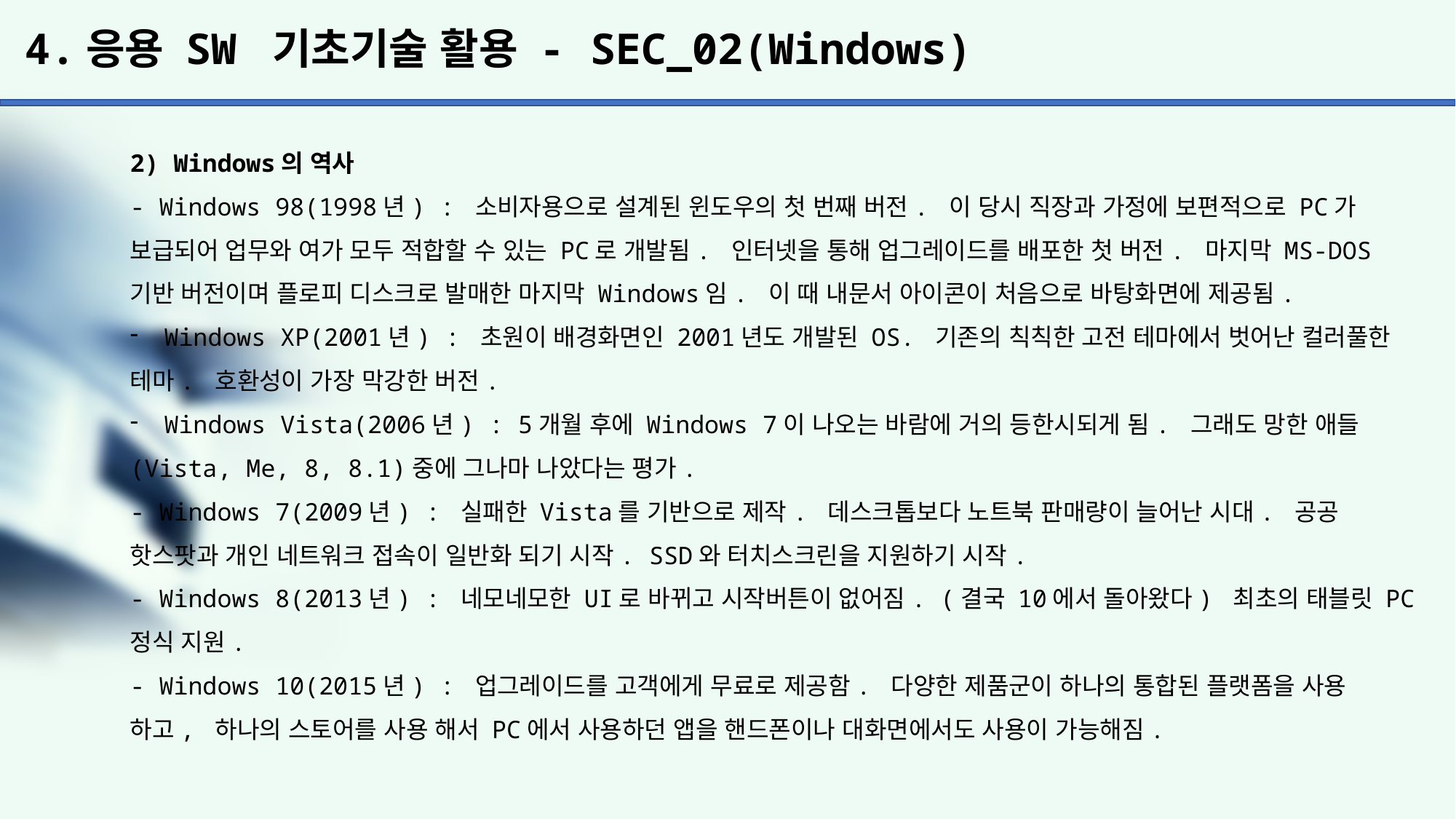

# 4.응용 SW 기초기술 활용 - SEC_02(Windows)
2) Windows의 역사
- Windows 98(1998년) : 소비자용으로 설계된 윈도우의 첫 번째 버전. 이 당시 직장과 가정에 보편적으로 PC가 보급되어 업무와 여가 모두 적합할 수 있는 PC로 개발됨. 인터넷을 통해 업그레이드를 배포한 첫 버전. 마지막 MS-DOS 기반 버전이며 플로피 디스크로 발매한 마지막 Windows임. 이 때 내문서 아이콘이 처음으로 바탕화면에 제공됨.
Windows XP(2001년) : 초원이 배경화면인 2001년도 개발된 OS. 기존의 칙칙한 고전 테마에서 벗어난 컬러풀한
테마. 호환성이 가장 막강한 버전.
Windows Vista(2006년) : 5개월 후에 Windows 7이 나오는 바람에 거의 등한시되게 됨. 그래도 망한 애들
(Vista, Me, 8, 8.1)중에 그나마 나았다는 평가.
- Windows 7(2009년) : 실패한 Vista를 기반으로 제작. 데스크톱보다 노트북 판매량이 늘어난 시대. 공공 핫스팟과 개인 네트워크 접속이 일반화 되기 시작. SSD와 터치스크린을 지원하기 시작.
- Windows 8(2013년) : 네모네모한 UI로 바뀌고 시작버튼이 없어짐. (결국 10에서 돌아왔다) 최초의 태블릿 PC 정식 지원.
- Windows 10(2015년) : 업그레이드를 고객에게 무료로 제공함. 다양한 제품군이 하나의 통합된 플랫폼을 사용
하고, 하나의 스토어를 사용 해서 PC에서 사용하던 앱을 핸드폰이나 대화면에서도 사용이 가능해짐.